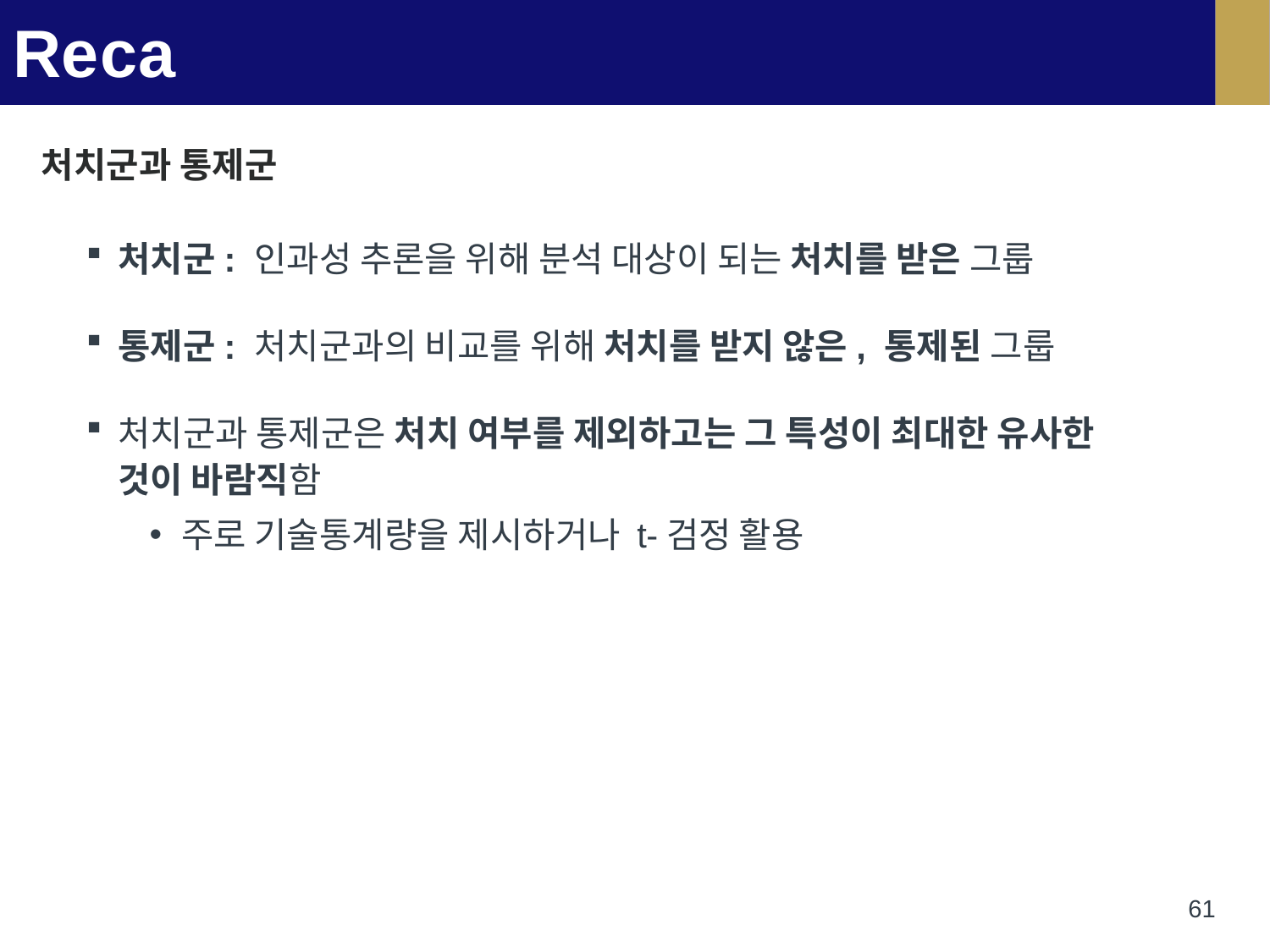

# Recap
처치군과 통제군

처치군: 인과성 추론을 위해 분석 대상이 되는 처치를 받은 그룹

통제군: 처치군과의 비교를 위해 처치를 받지 않은, 통제된 그룹

처치군과 통제군은 처치 여부를 제외하고는 그 특성이 최대한 유사한
것이 바람직함
주로 기술통계량을 제시하거나 t-검정 활용
61